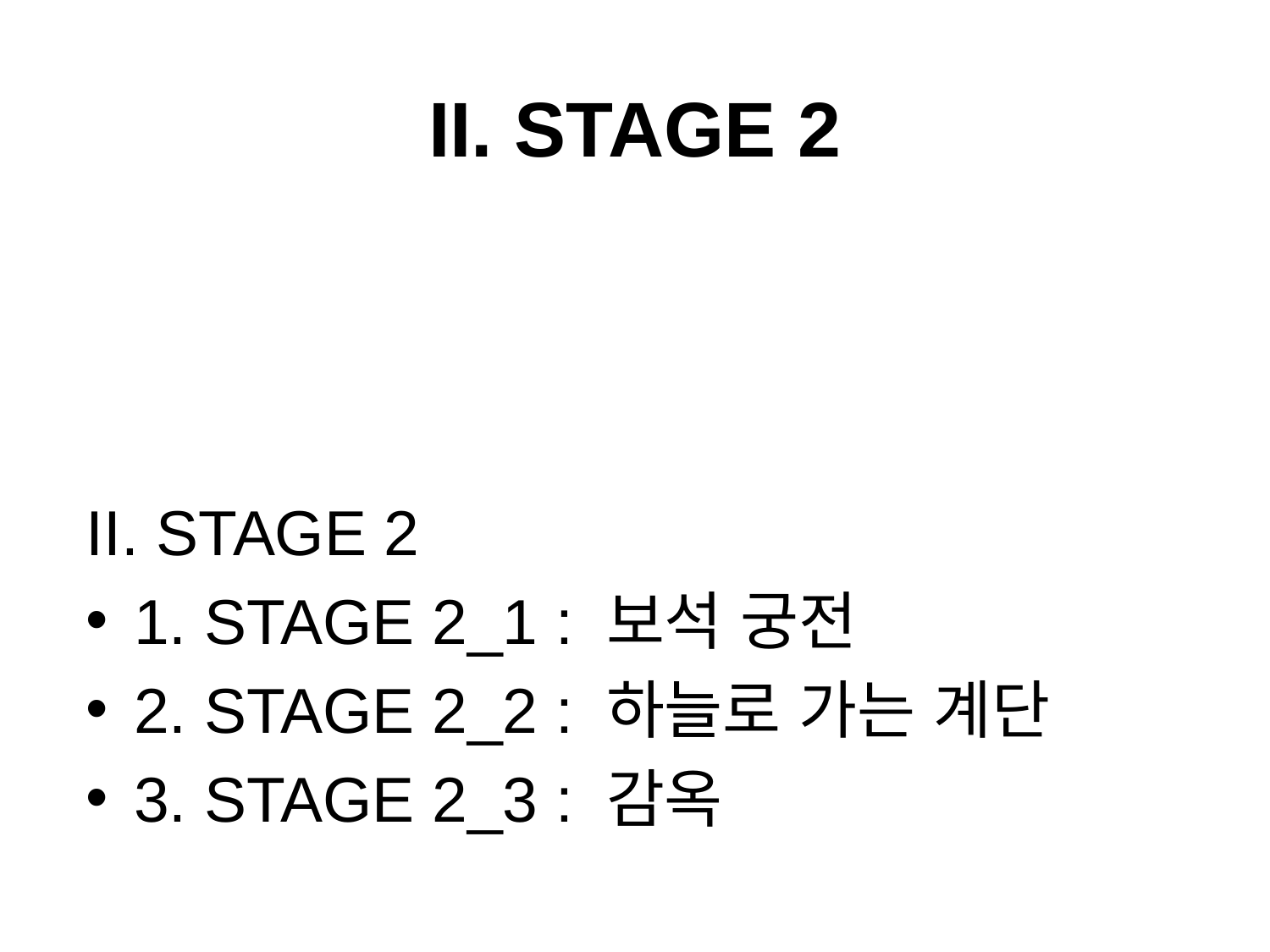

# II. STAGE 2
II. STAGE 2
1. STAGE 2_1 : 보석 궁전
2. STAGE 2_2 : 하늘로 가는 계단
3. STAGE 2_3 : 감옥